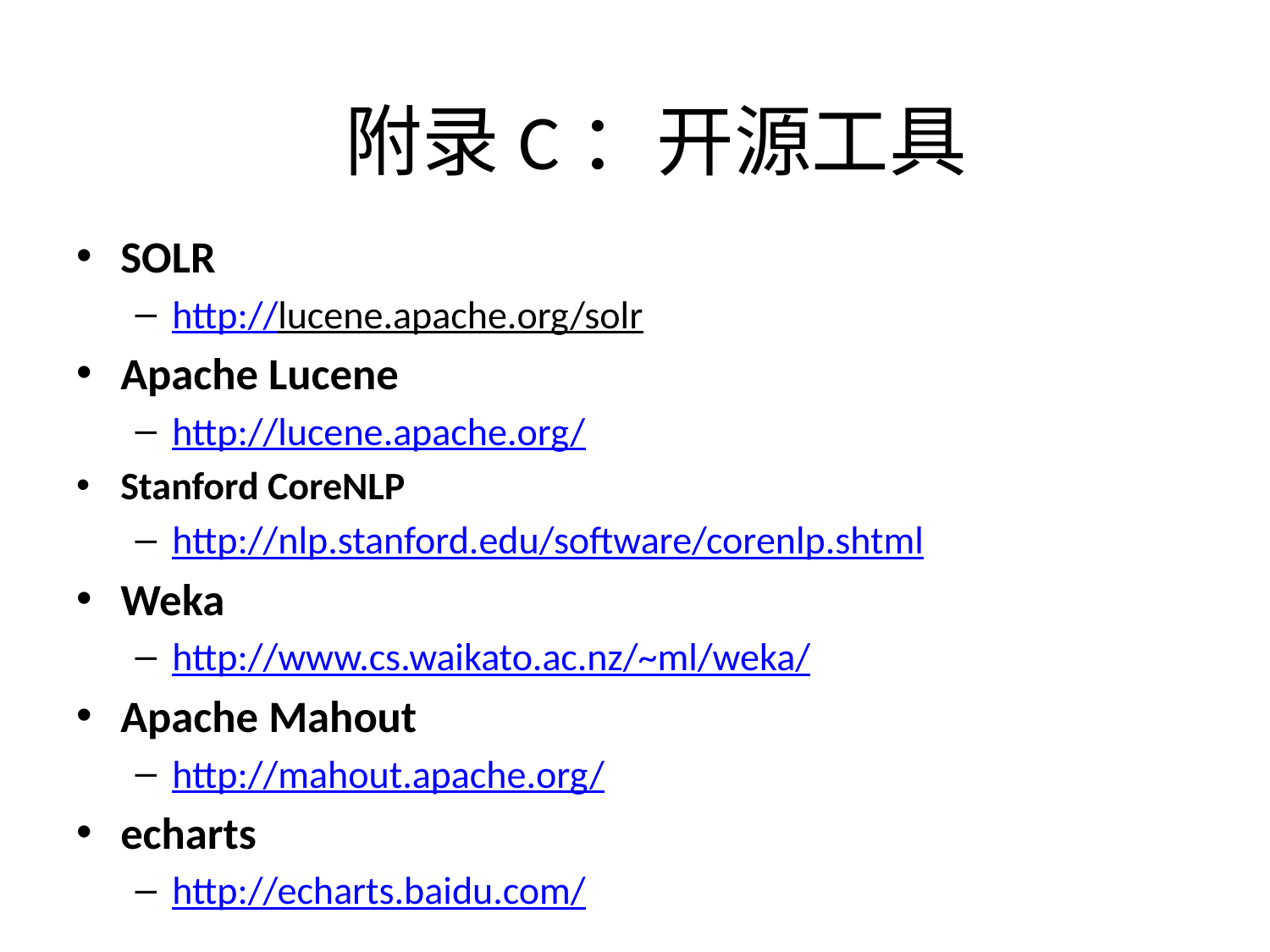

附录C：开源工具
SOLR
http://lucene.apache.org/solr
Apache Lucene
http://lucene.apache.org/
Stanford CoreNLP
http://nlp.stanford.edu/software/corenlp.shtml
Weka
http://www.cs.waikato.ac.nz/~ml/weka/
Apache Mahout
http://mahout.apache.org/
echarts
http://echarts.baidu.com/